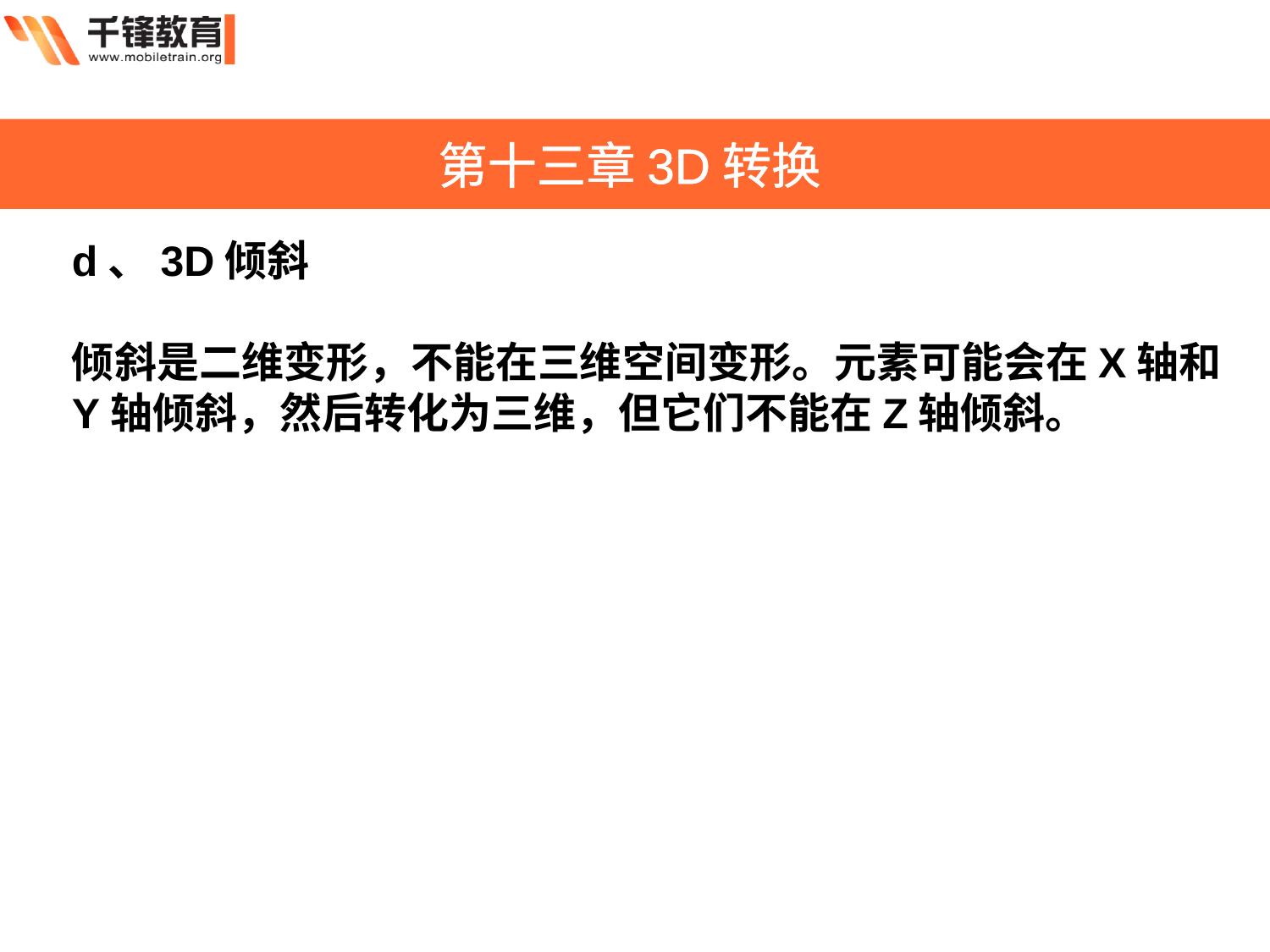

第十三章3D转换
d、3D倾斜

倾斜是二维变形，不能在三维空间变形。元素可能会在X轴和Y轴倾斜，然后转化为三维，但它们不能在Z轴倾斜。